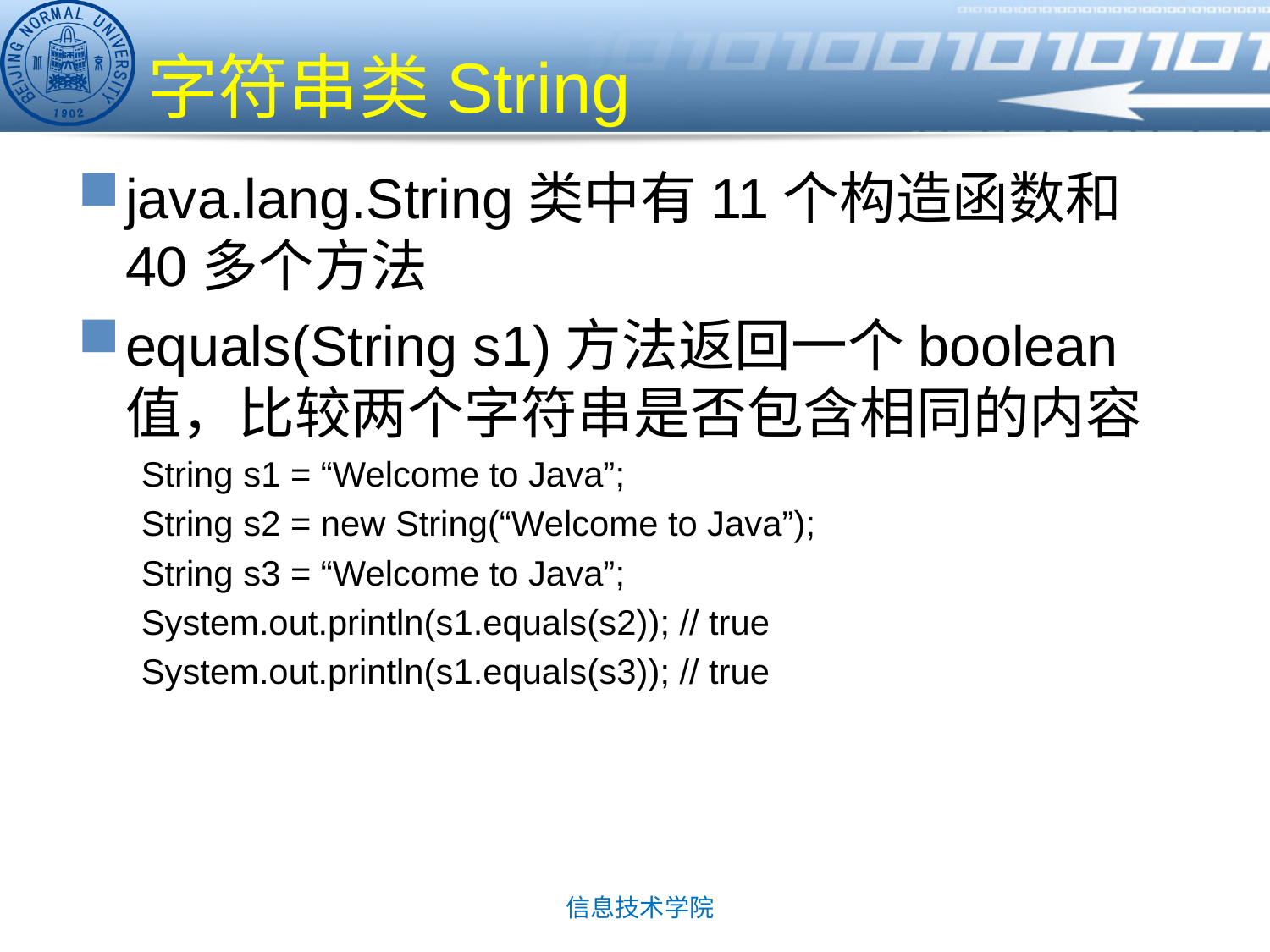

# 字符串类String
java.lang.String类中有11个构造函数和40多个方法
equals(String s1)方法返回一个boolean值，比较两个字符串是否包含相同的内容
String s1 = “Welcome to Java”;
String s2 = new String(“Welcome to Java”);
String s3 = “Welcome to Java”;
System.out.println(s1.equals(s2)); // true
System.out.println(s1.equals(s3)); // true

13